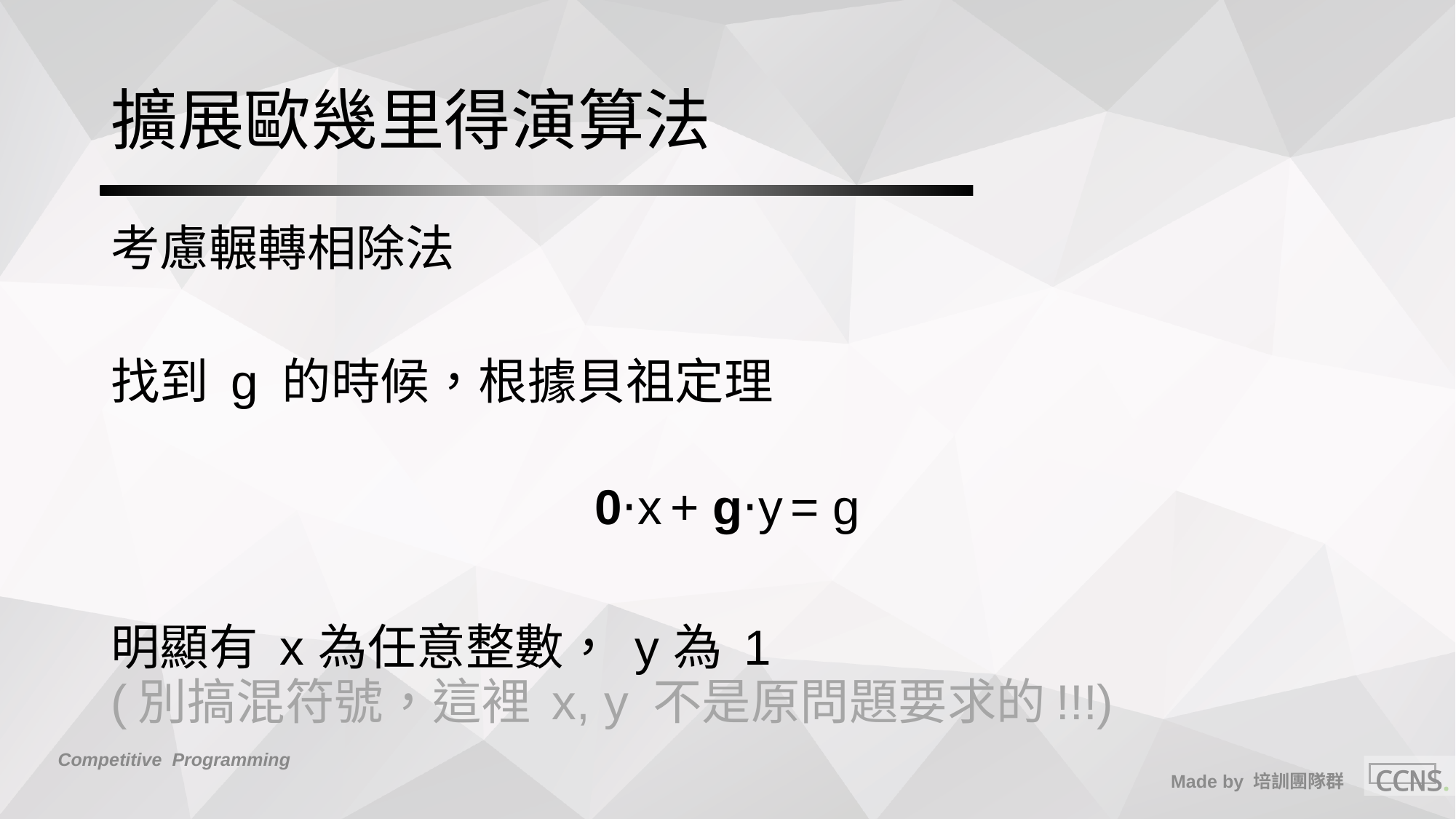

# 擴展歐幾里得演算法
考慮輾轉相除法

找到 g 的時候，根據貝祖定理
0⋅x + g⋅y = g

明顯有 x 為任意整數， y 為 1
(別搞混符號，這裡 x, y 不是原問題要求的!!!)